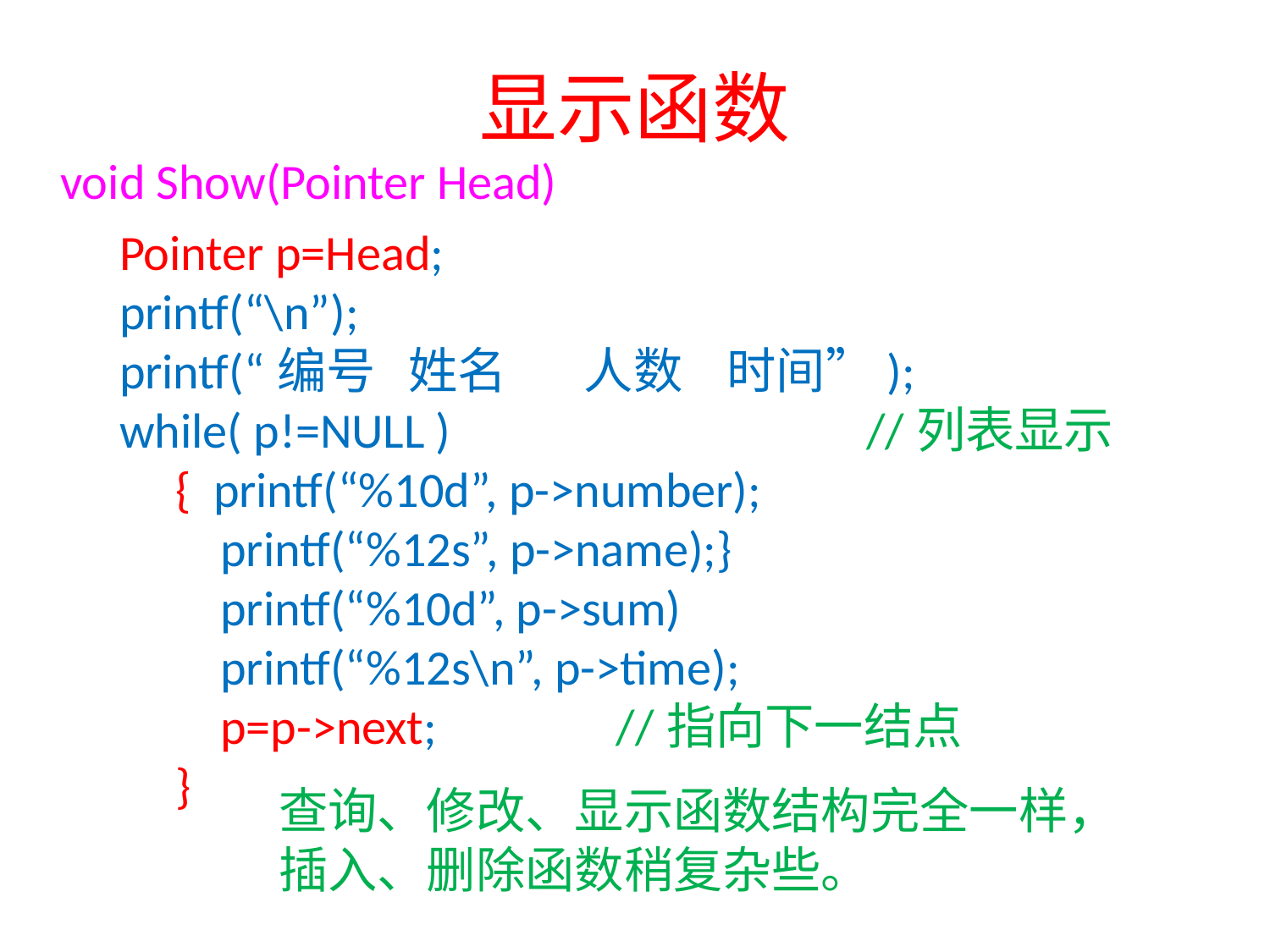

# 显示函数
void Show(Pointer Head)
Pointer p=Head;
printf(“\n”);
printf(“编号   姓名       人数    时间”);
while( p!=NULL )                                     //列表显示
     {  printf(“%10d”, p->number);
         printf(“%12s”, p->name);}
         printf(“%10d”, p->sum)
         printf(“%12s\n”, p->time);
         p=p->next;                //指向下一结点
     }
查询、修改、显示函数结构完全一样，
插入、删除函数稍复杂些。
18